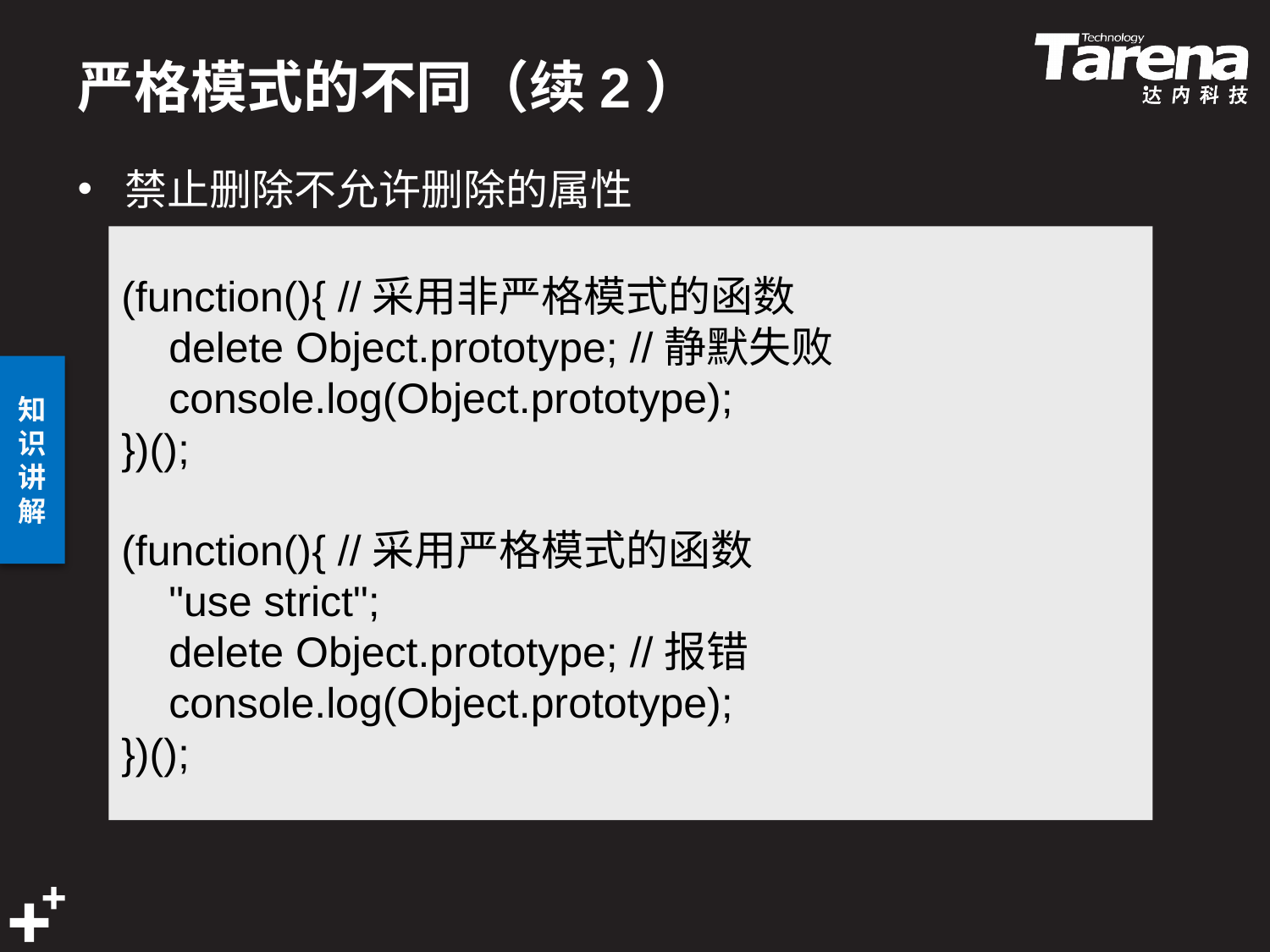

# 严格模式的不同（续2）
禁止删除不允许删除的属性
(function(){ //采用非严格模式的函数
    delete Object.prototype; //静默失败
    console.log(Object.prototype);
})();

(function(){ //采用严格模式的函数
    "use strict";
    delete Object.prototype; //报错
    console.log(Object.prototype);
})();